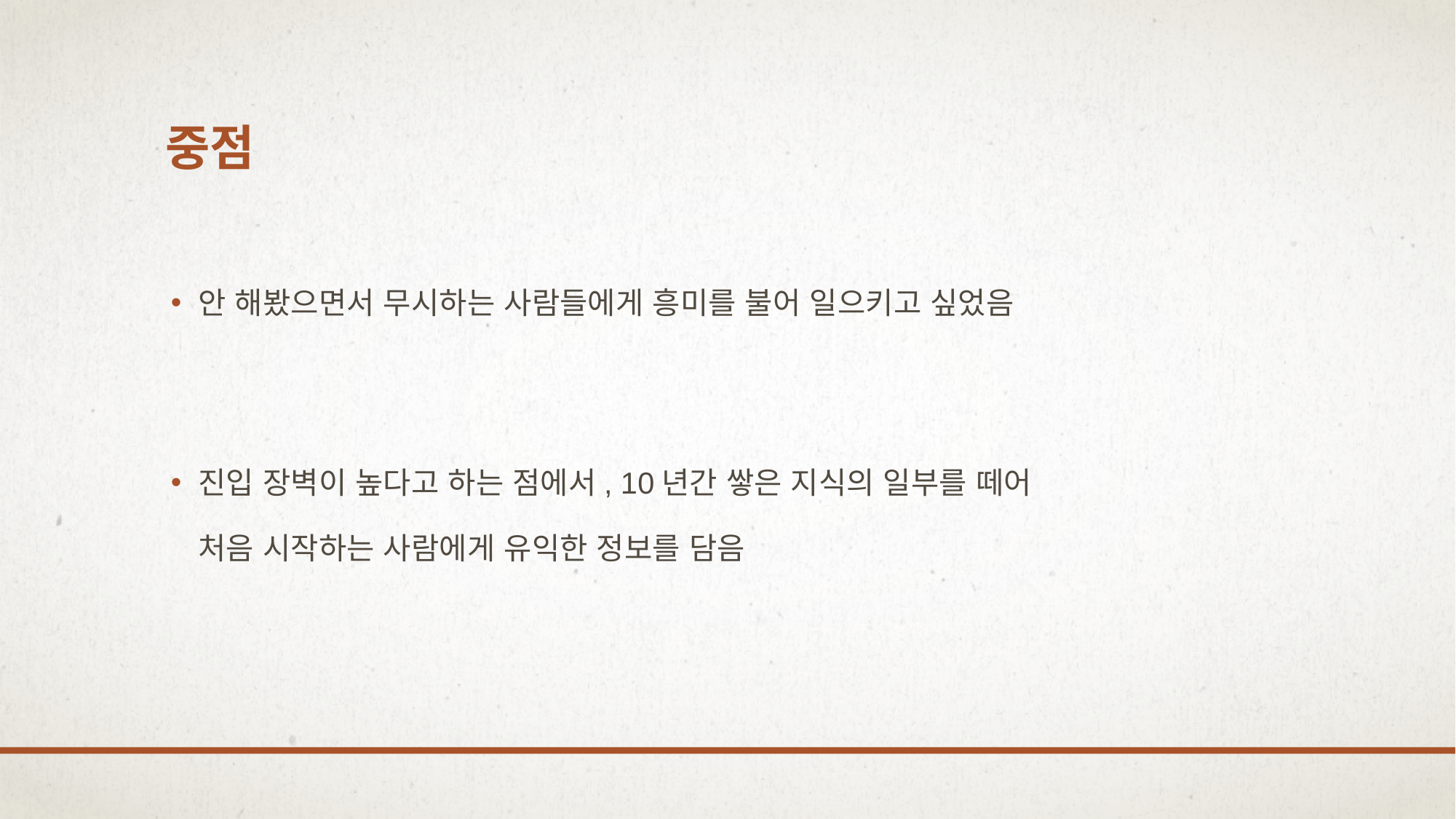

# 중점

안 해봤으면서 무시하는 사람들에게 흥미를 불어 일으키고 싶었음

진입 장벽이 높다고 하는 점에서, 10년간 쌓은 지식의 일부를 떼어
처음 시작하는 사람에게 유익한 정보를 담음